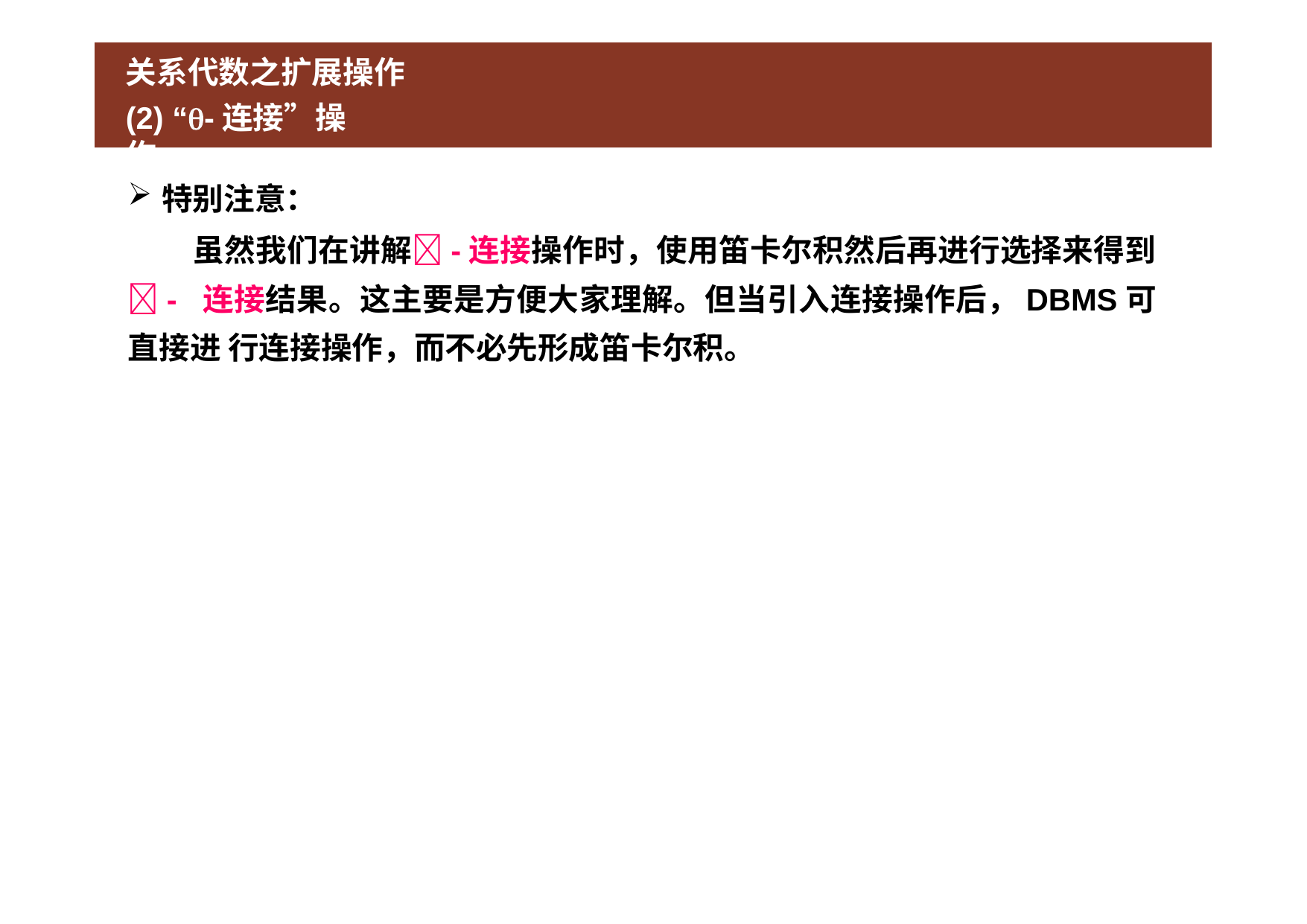

# 关系代数之扩展操作
(2) “θ-连接”操作
特别注意：
虽然我们在讲解θ-连接操作时，使用笛卡尔积然后再进行选择来得到θ-  连接结果。这主要是方便大家理解。但当引入连接操作后，DBMS可直接进 行连接操作，而不必先形成笛卡尔积。